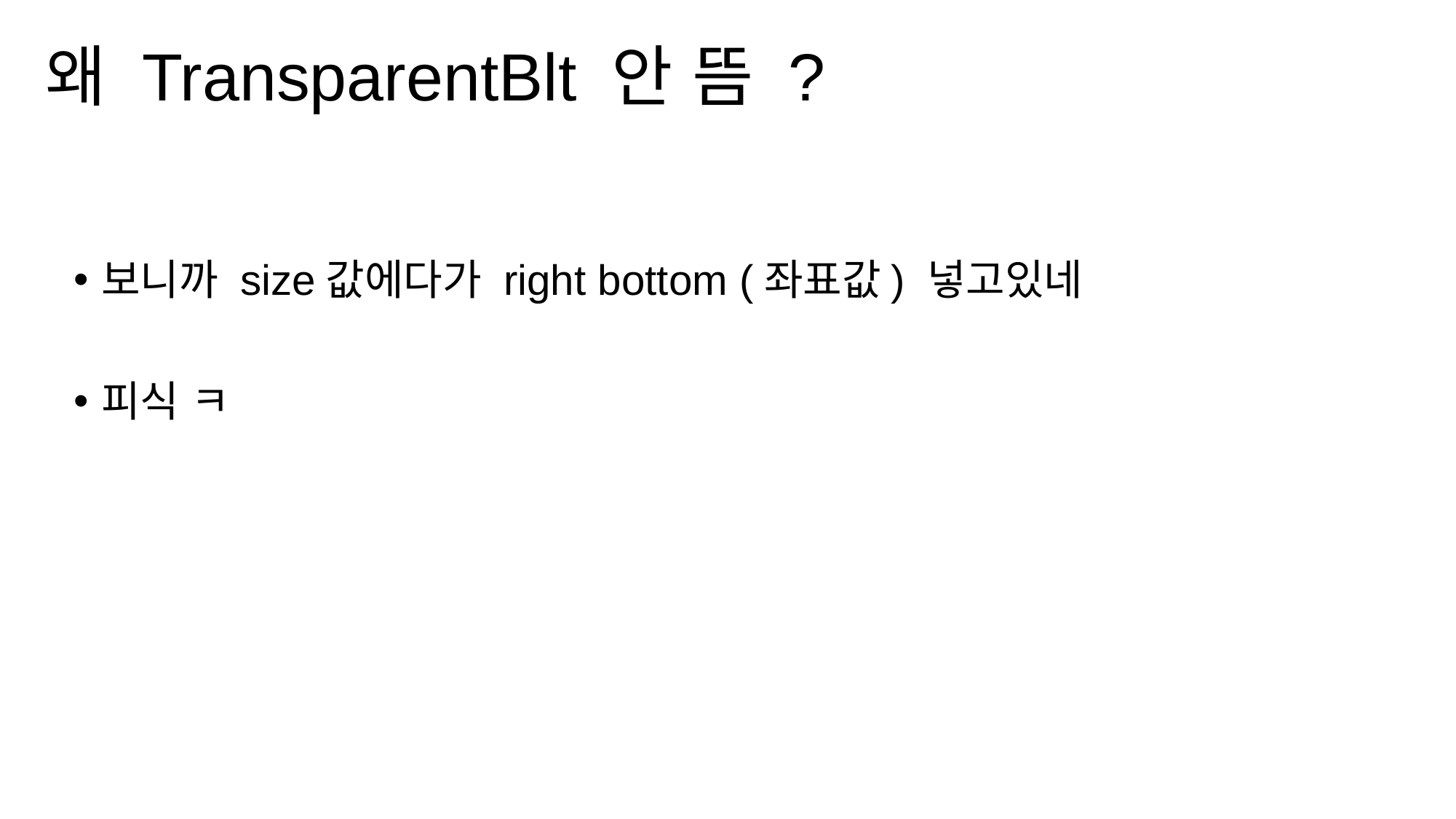

# 왜 TransparentBlt 안 뜸 ?

보니까 size값에다가 right bottom (좌표값) 넣고있네

피식 ㅋ